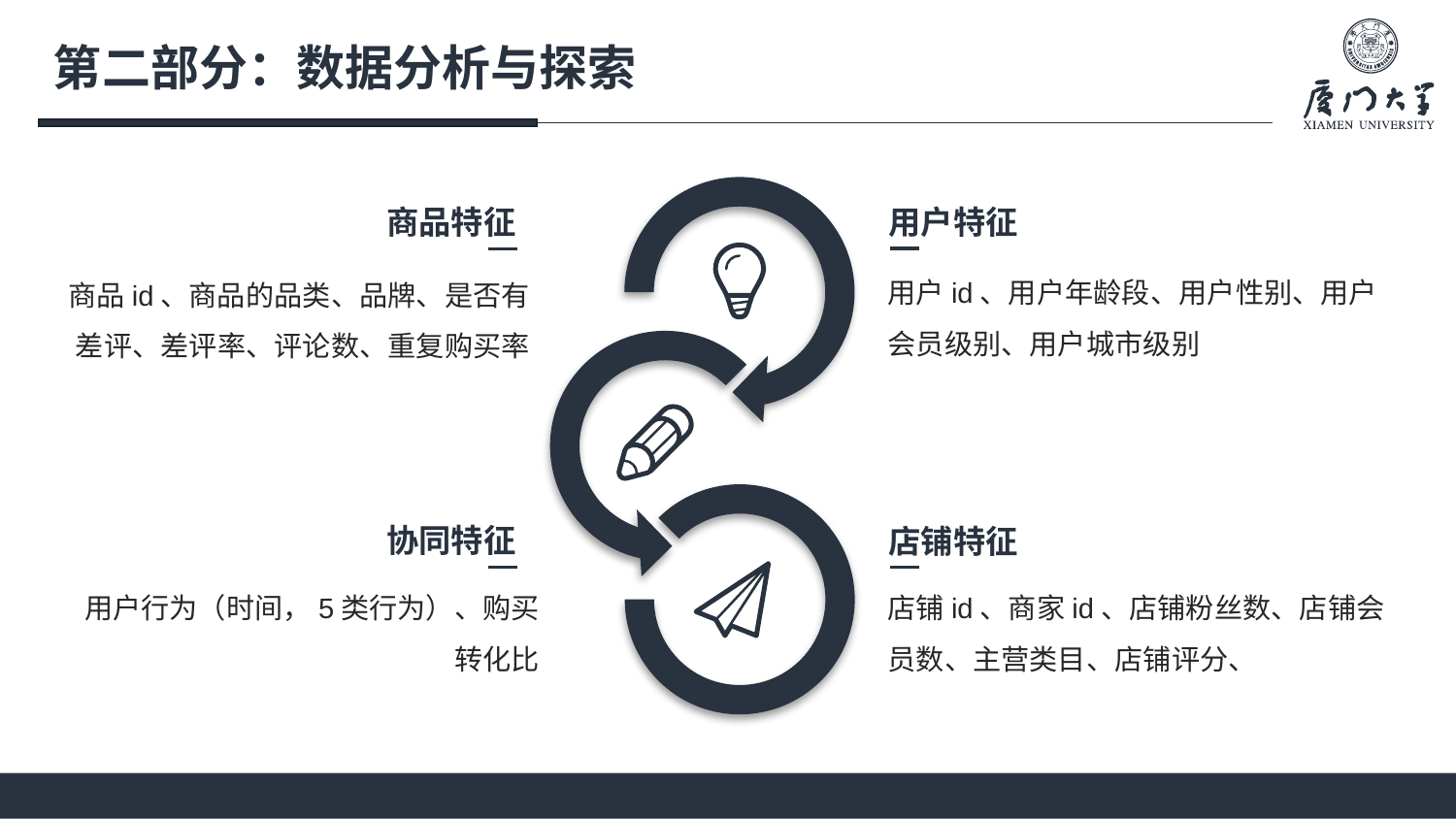

第二部分：数据分析与探索

用户特征
商品特征

用户id、用户年龄段、用户性别、用户会员级别、用户城市级别
商品id、商品的品类、品牌、是否有差评、差评率、评论数、重复购买率

协同特征
店铺特征

用户行为（时间，5类行为）、购买转化比
店铺id、商家id、店铺粉丝数、店铺会员数、主营类目、店铺评分、